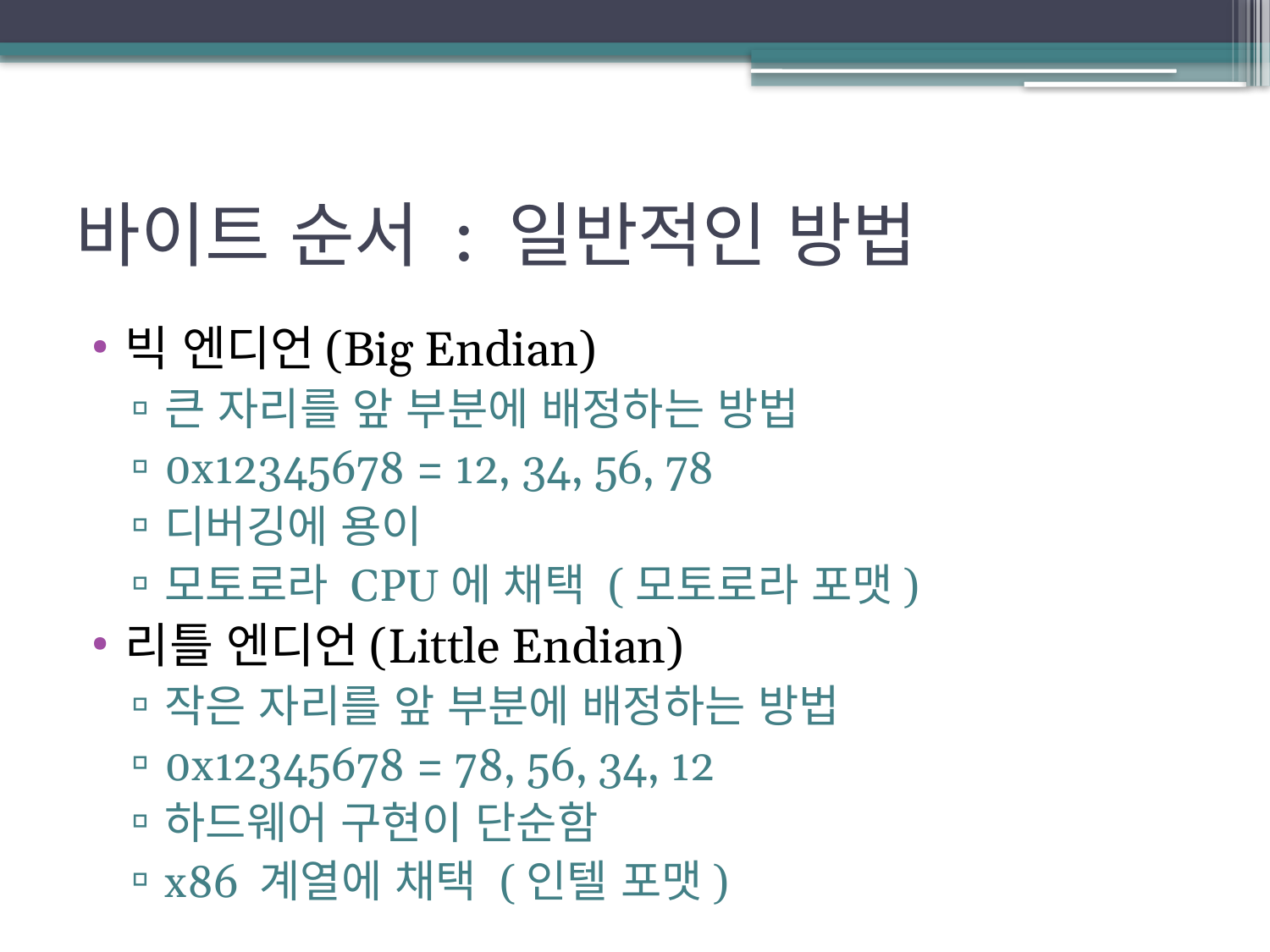

# 바이트 순서 : 일반적인 방법
빅 엔디언(Big Endian)
큰 자리를 앞 부분에 배정하는 방법
0x12345678 = 12, 34, 56, 78
디버깅에 용이
모토로라 CPU에 채택 (모토로라 포맷)
리틀 엔디언(Little Endian)
작은 자리를 앞 부분에 배정하는 방법
0x12345678 = 78, 56, 34, 12
하드웨어 구현이 단순함
x86 계열에 채택 (인텔 포맷)